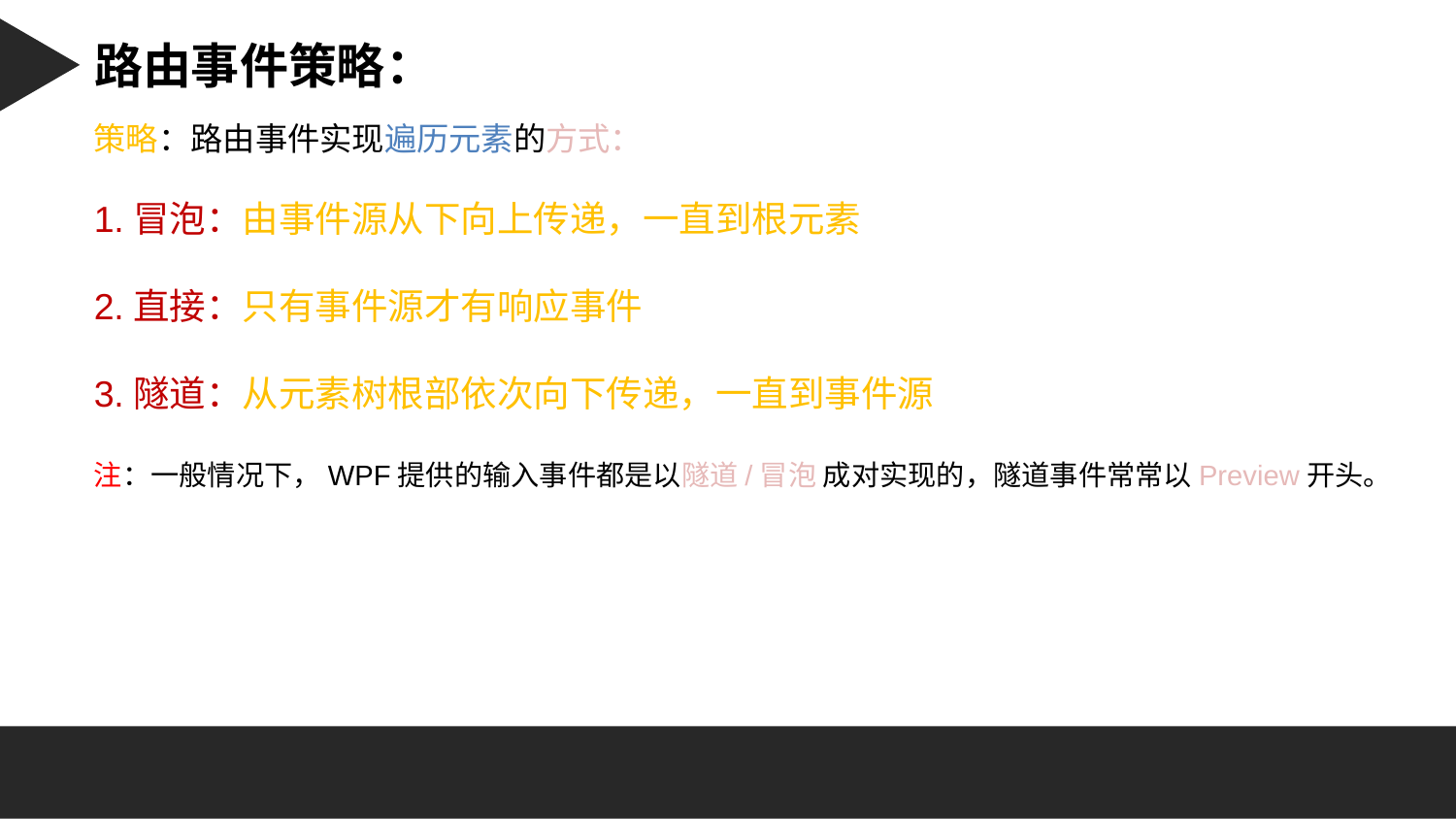

Character 字符串：

路由事件策略：
策略：路由事件实现遍历元素的方式：

1.冒泡：由事件源从下向上传递，一直到根元素

2.直接：只有事件源才有响应事件

3.隧道：从元素树根部依次向下传递，一直到事件源

注：一般情况下，WPF提供的输入事件都是以隧道/冒泡 成对实现的，隧道事件常常以Preview开头。